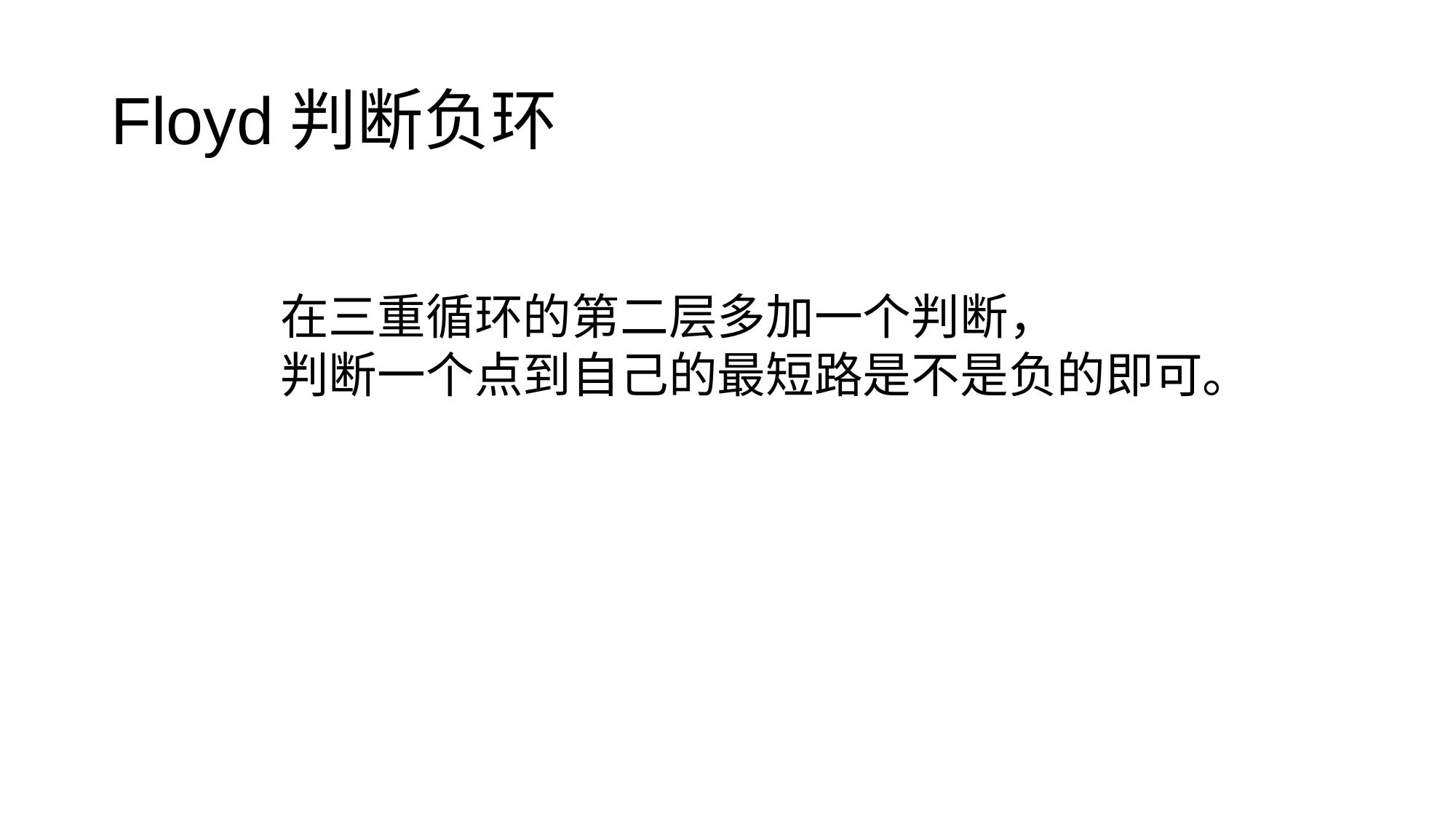

# Floyd判断负环

在三重循环的第二层多加一个判断，
判断一个点到自己的最短路是不是负的即可。